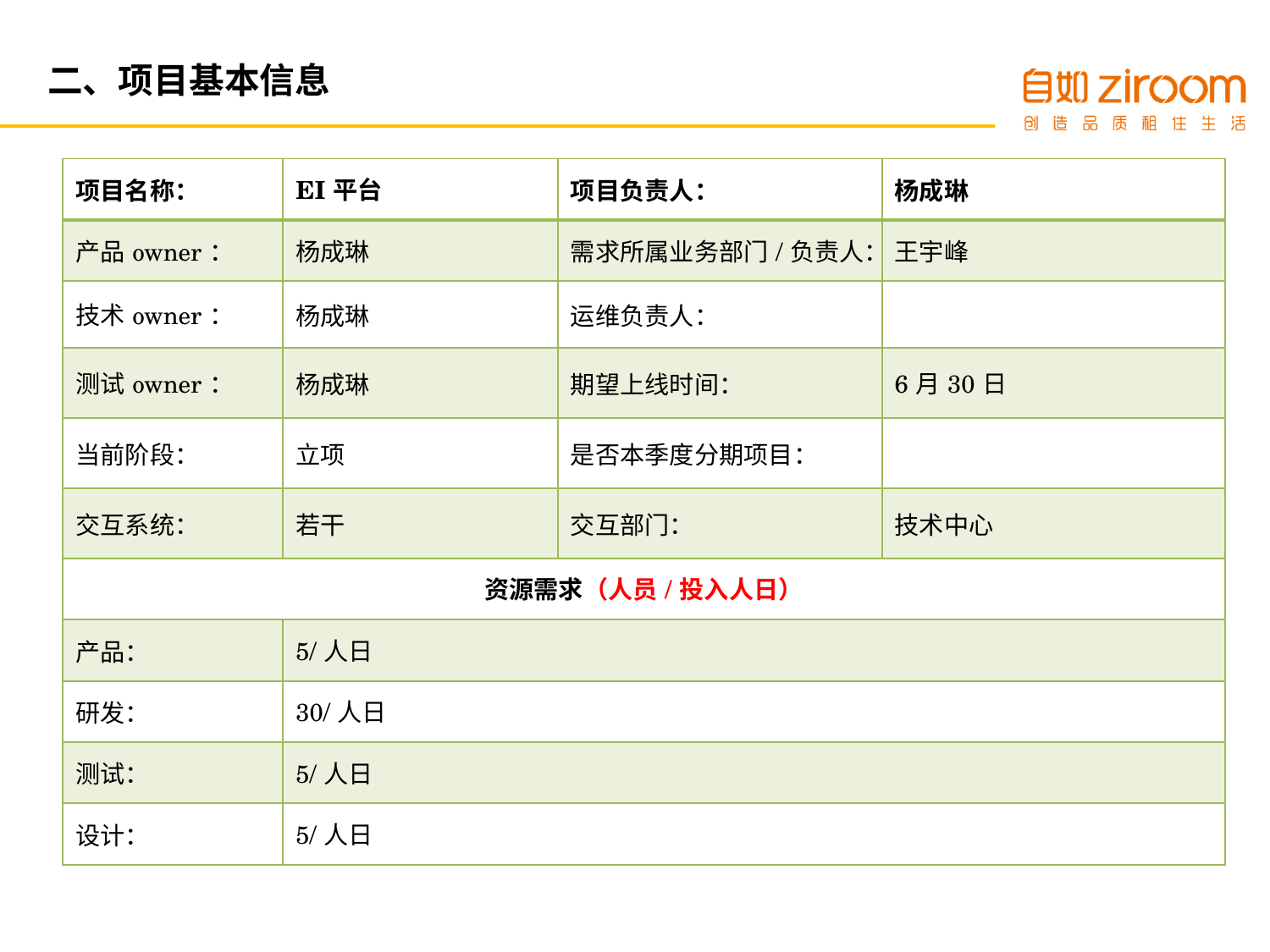

# 二、项目基本信息
| 项目名称： | EI平台 | 项目负责人： | 杨成琳 |
| --- | --- | --- | --- |
| 产品owner： | 杨成琳 | 需求所属业务部门/负责人： | 王宇峰 |
| 技术owner： | 杨成琳 | 运维负责人： |  |
| 测试owner： | 杨成琳 | 期望上线时间： | 6月30日 |
| 当前阶段： | 立项 | 是否本季度分期项目： |  |
| 交互系统： | 若干 | 交互部门： | 技术中心 |
| 资源需求（人员/投入人日） |  |  |  |
| 产品： | 5/人日 |  |  |
| 研发： | 30/人日 |  |  |
| 测试： | 5/人日 |  |  |
| 设计： | 5/人日 |  |  |